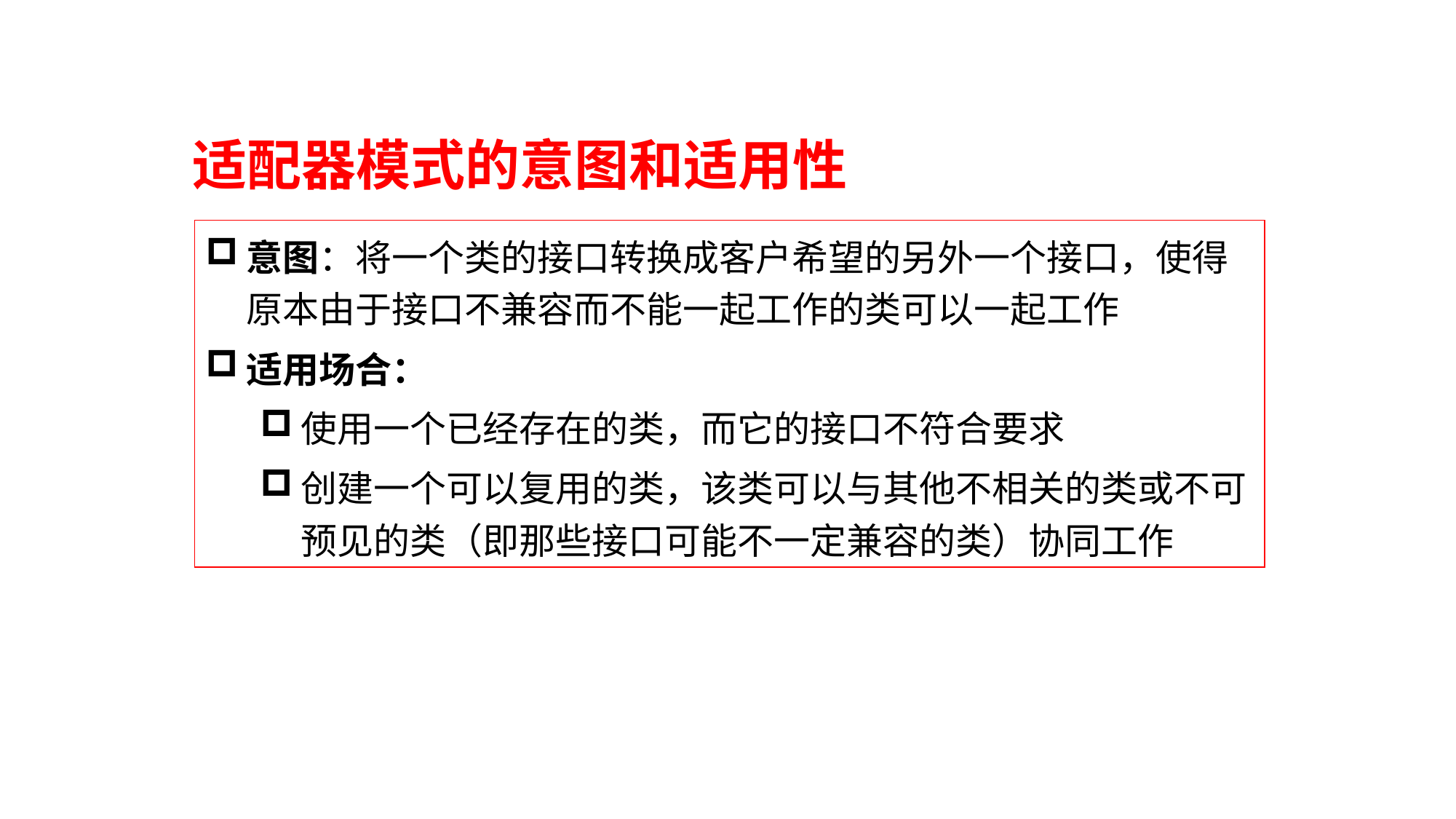

适配器模式的意图和适用性
意图：将一个类的接口转换成客户希望的另外一个接口，使得原本由于接口不兼容而不能一起工作的类可以一起工作
适用场合：
使用一个已经存在的类，而它的接口不符合要求
创建一个可以复用的类，该类可以与其他不相关的类或不可预见的类（即那些接口可能不一定兼容的类）协同工作
174